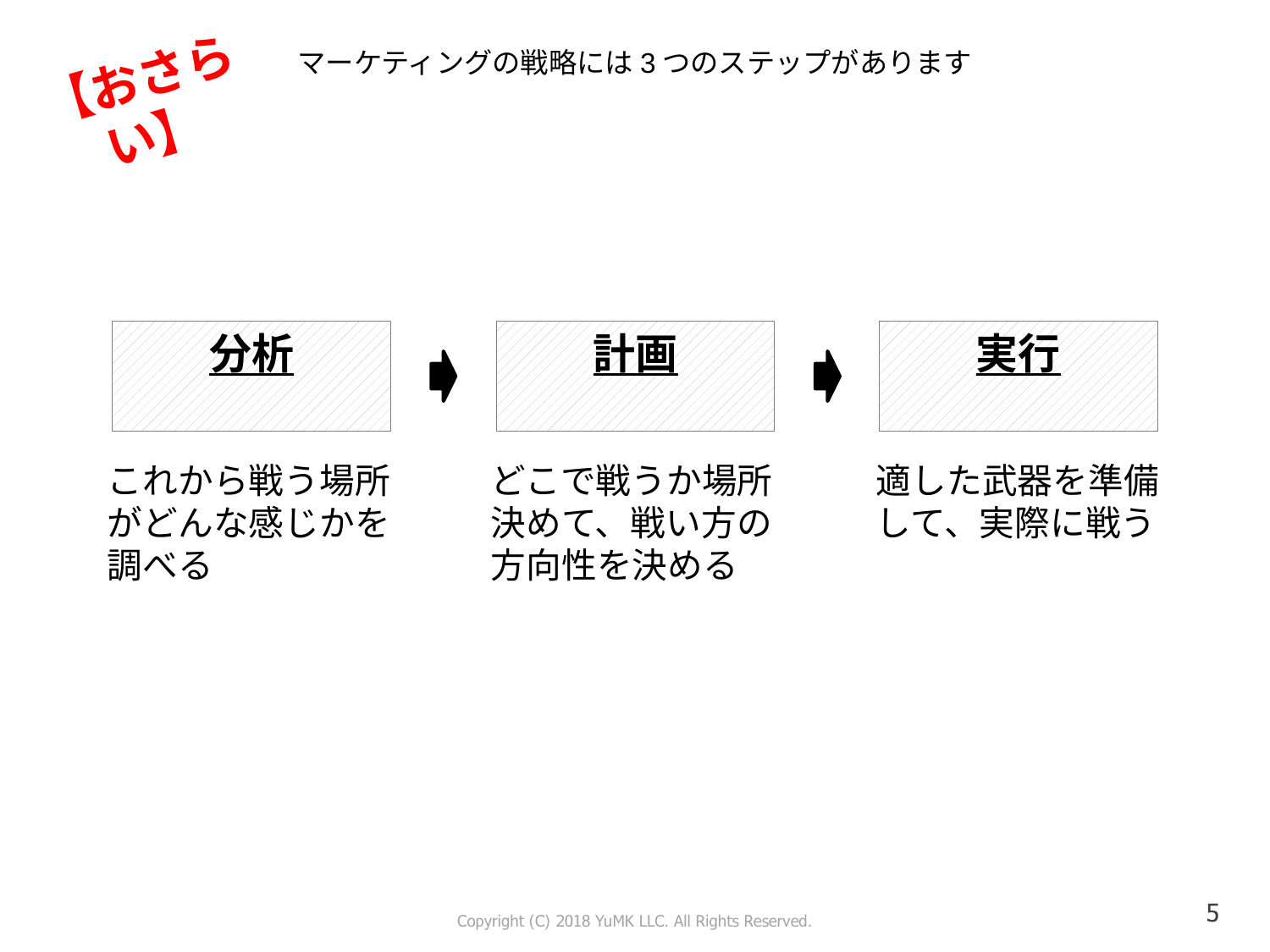

# マーケティングの戦略には3つのステップがあります
【おさらい】
分析
計画
実行

これから戦う場所がどんな感じかを調べる
どこで戦うか場所決めて、戦い方の方向性を決める
適した武器を準備して、実際に戦う
5